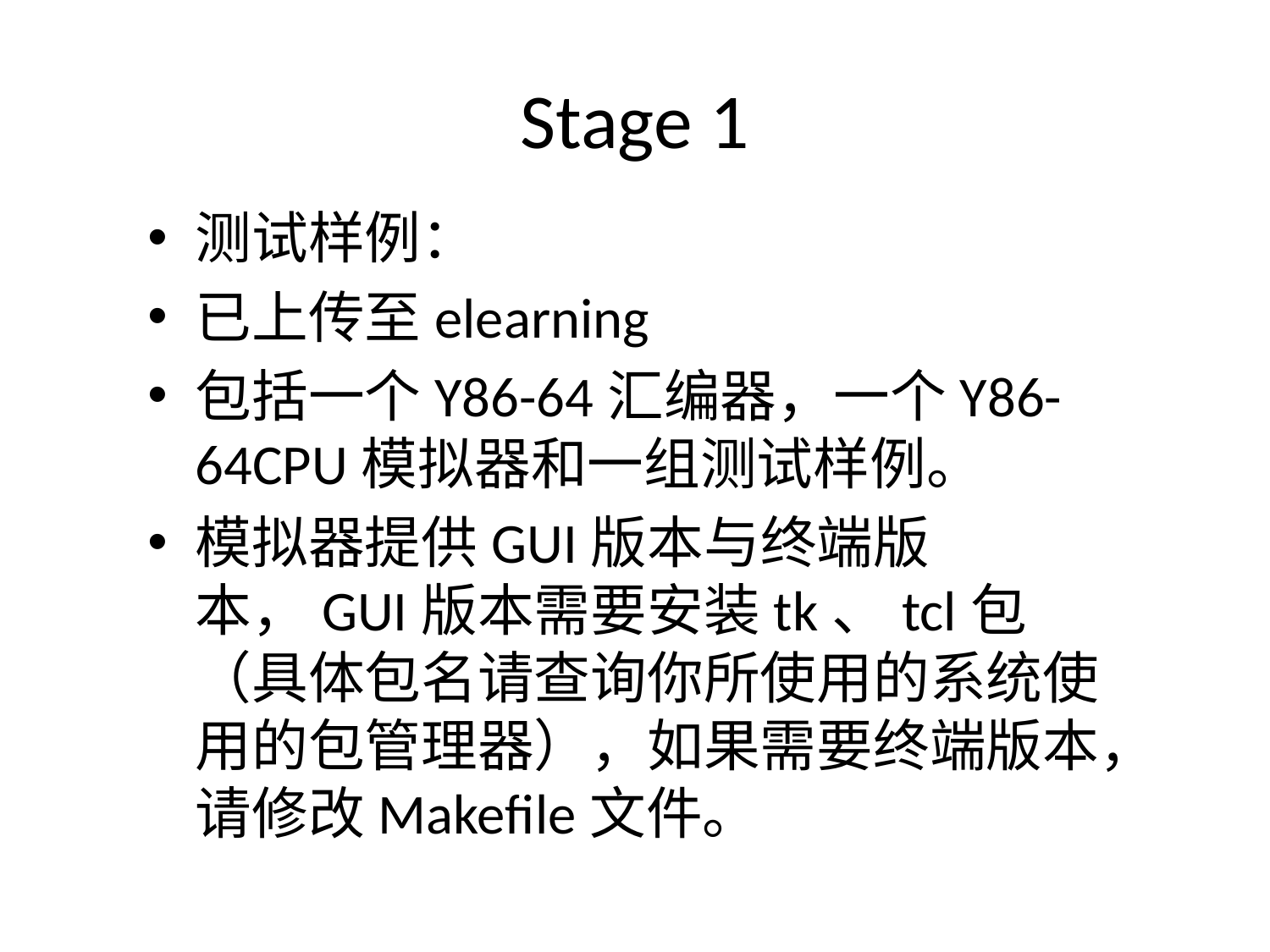

# Stage 1
测试样例：
已上传至elearning
包括一个Y86-64汇编器，一个Y86-64CPU模拟器和一组测试样例。
模拟器提供GUI版本与终端版本，GUI版本需要安装tk、tcl包（具体包名请查询你所使用的系统使用的包管理器），如果需要终端版本，请修改Makefile文件。